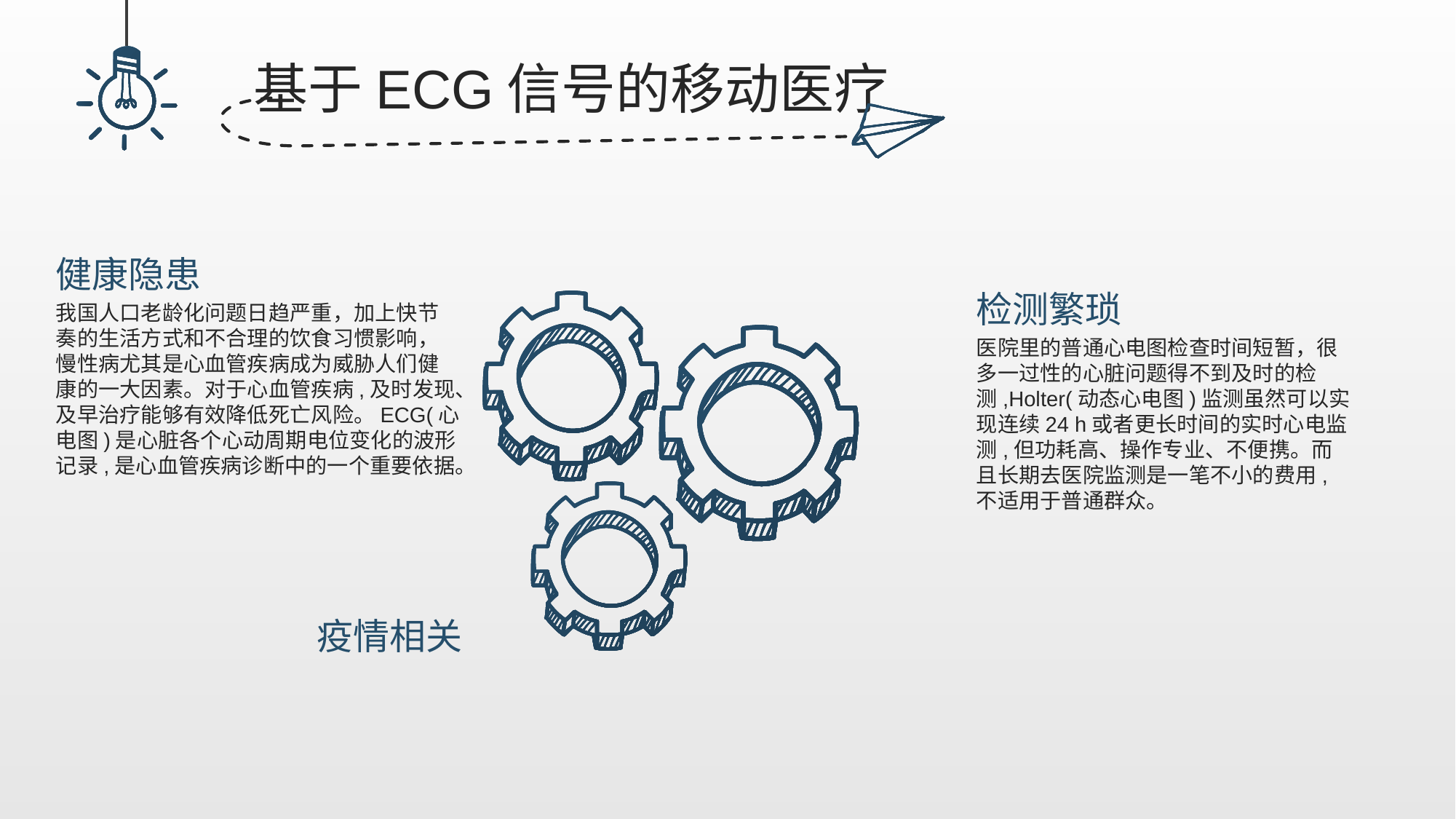

基于ECG信号的移动医疗

健康隐患
我国人口老龄化问题日趋严重，加上快节奏的生活方式和不合理的饮食习惯影响，慢性病尤其是心血管疾病成为威胁人们健康的一大因素。对于心血管疾病,及时发现、及早治疗能够有效降低死亡风险。ECG(心电图)是心脏各个心动周期电位变化的波形记录,是心血管疾病诊断中的一个重要依据。
检测繁琐
医院里的普通心电图检查时间短暂，很多一过性的心脏问题得不到及时的检测,Holter(动态心电图)监测虽然可以实现连续24 h或者更长时间的实时心电监测,但功耗高、操作专业、不便携。而且长期去医院监测是一笔不小的费用,不适用于普通群众。

疫情相关